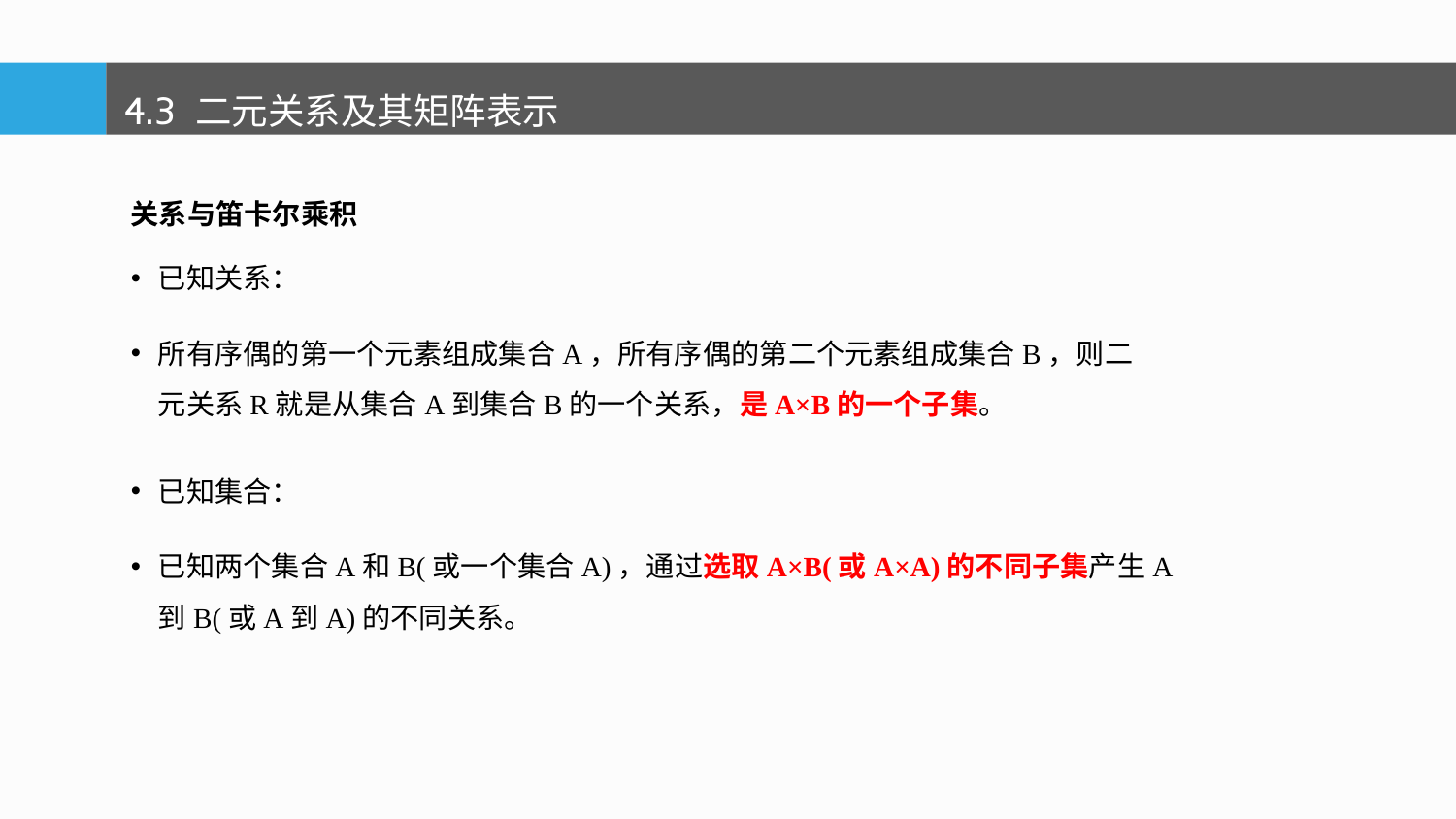

4.3 二元关系及其矩阵表示

关系与笛卡尔乘积

已知关系：
所有序偶的第一个元素组成集合A，所有序偶的第二个元素组成集合B，则二元关系R就是从集合A到集合B的一个关系，是A×B的一个子集。

已知集合：
已知两个集合A和B(或一个集合A)，通过选取A×B(或A×A)的不同子集产生A 到B(或A到A)的不同关系。